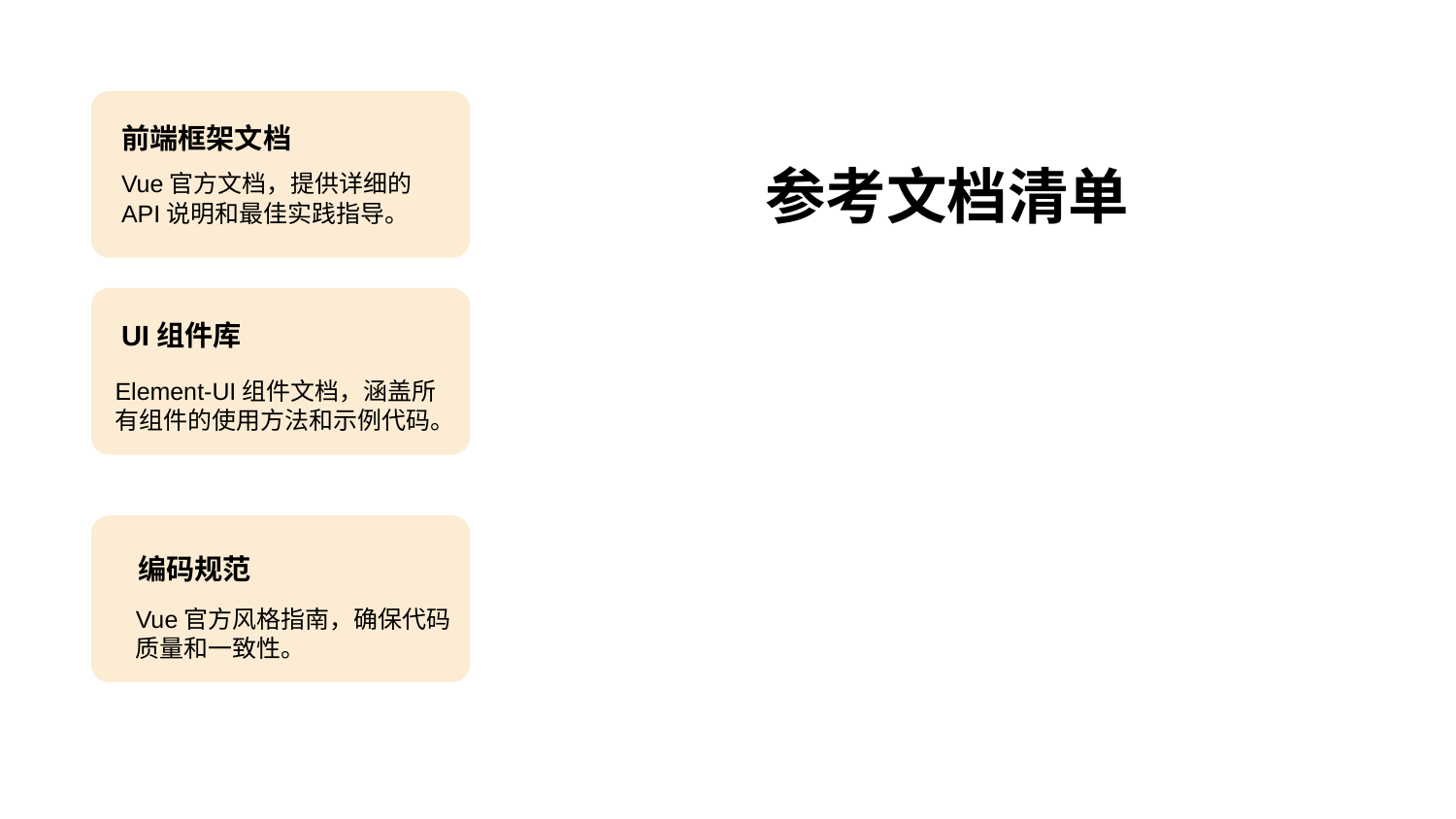

参考文档清单
前端框架文档

Vue官方文档，提供详细的API说明和最佳实践指导。

UI组件库

Element-UI组件文档，涵盖所有组件的使用方法和示例代码。

编码规范

Vue官方风格指南，确保代码质量和一致性。